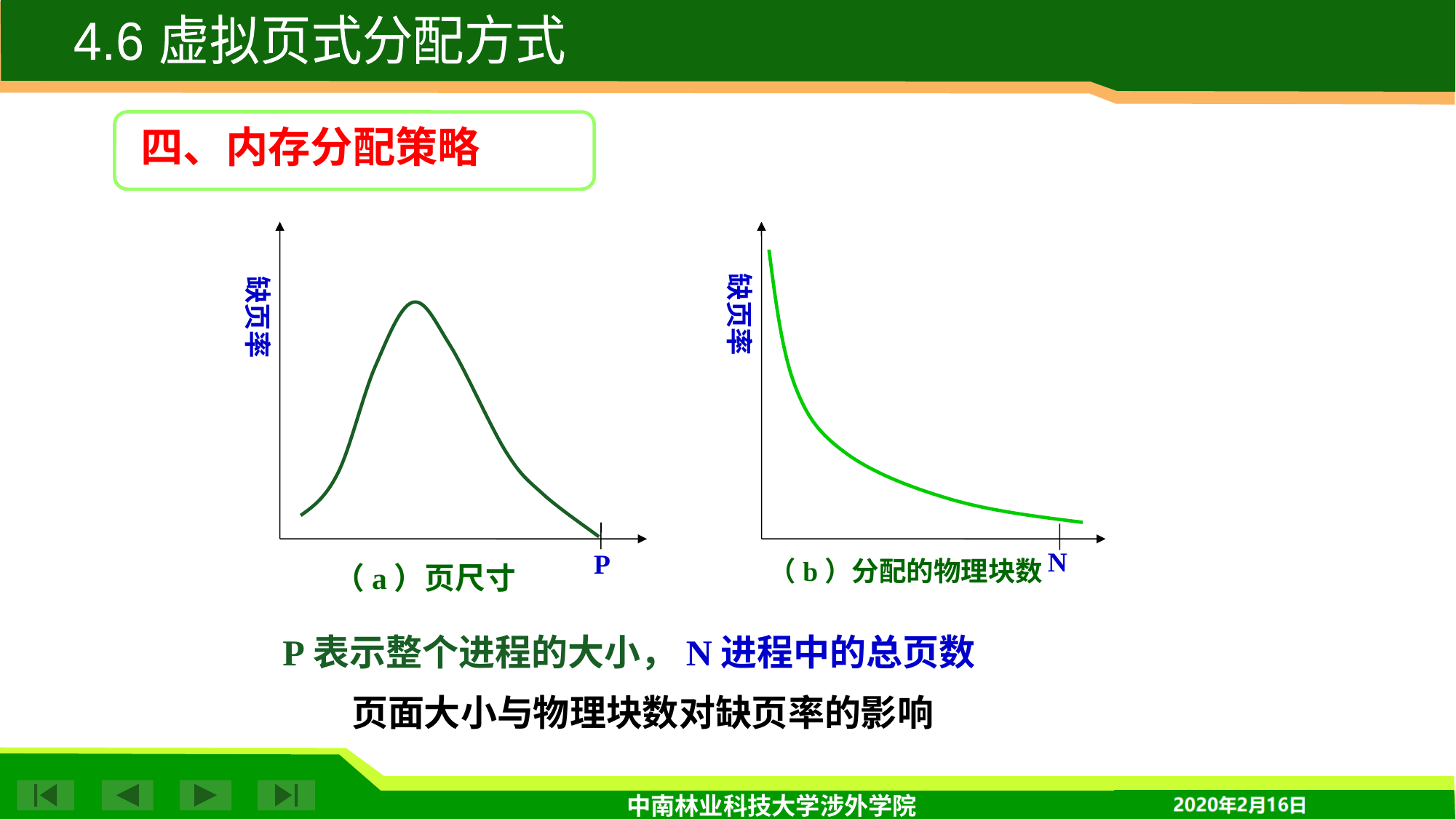

4.6 虚拟页式分配方式

四、内存分配策略

缺页率
缺页率

N
P
（b）分配的物理块数
（a）页尺寸
P表示整个进程的大小，N进程中的总页数
页面大小与物理块数对缺页率的影响